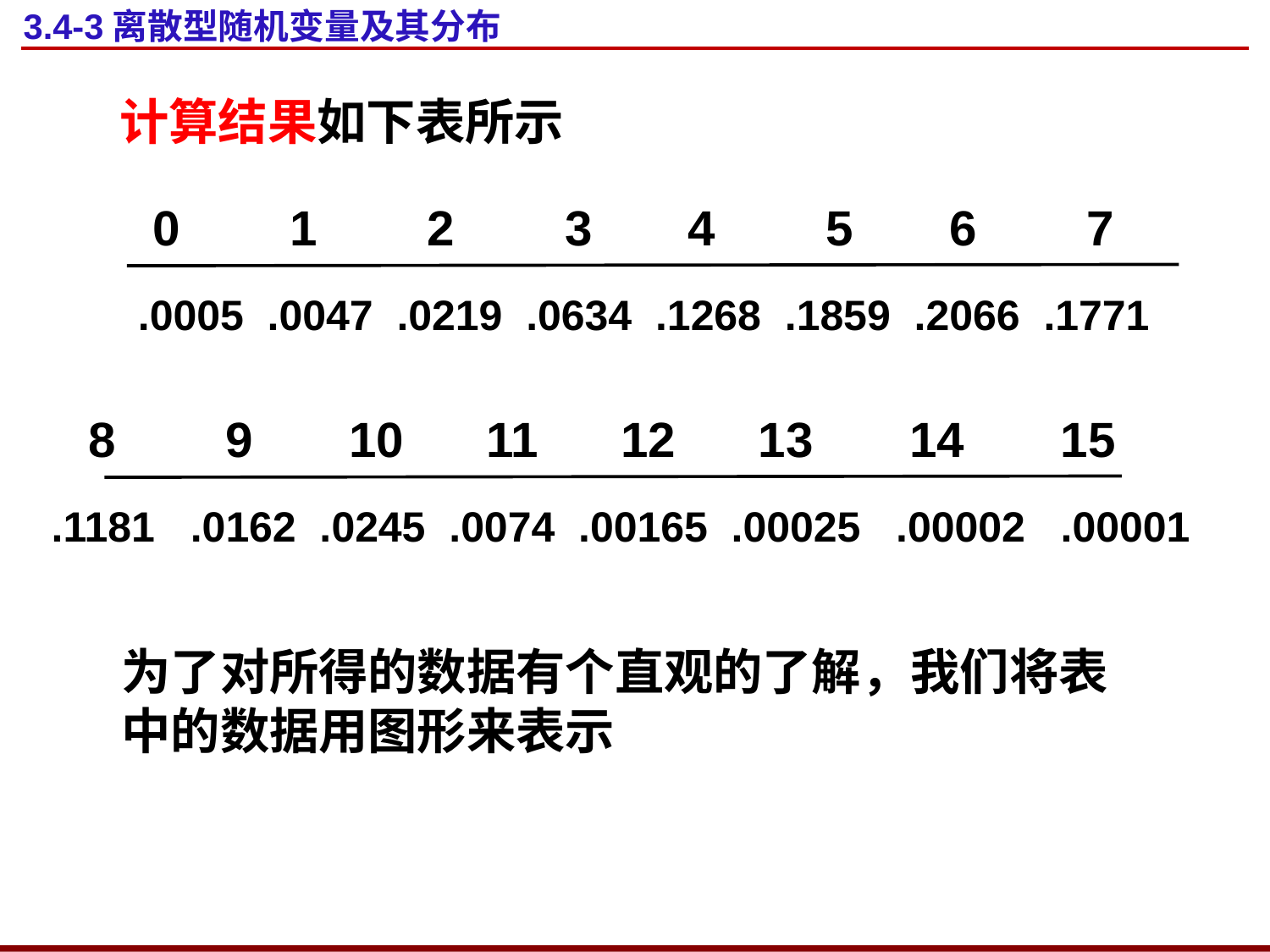

# 3.4-3离散型随机变量及其分布

计算结果如下表所示
0        1        2        3       4        5       6        7

.0005  .0047  .0219  .0634  .1268  .1859  .2066  .1771
8        9       10      11      12      13       14       15

.1181   .0162  .0245  .0074  .00165  .00025   .00002   .00001
为了对所得的数据有个直观的了解，我们将表
中的数据用图形来表示